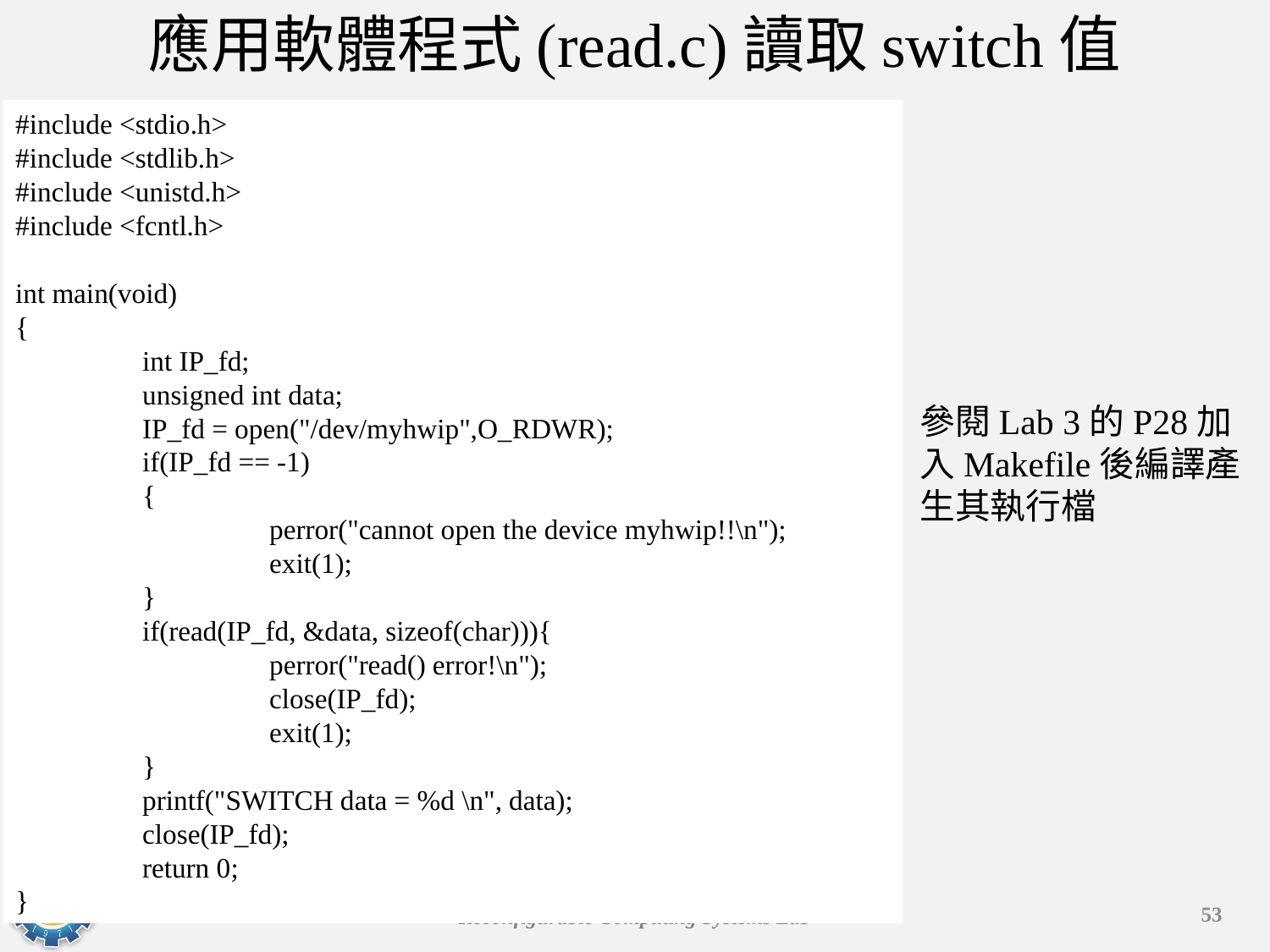

# 應用軟體程式(read.c)讀取switch值
#include <stdio.h>
#include <stdlib.h>
#include <unistd.h>
#include <fcntl.h>

int main(void)
{
	int IP_fd;
	unsigned int data;
	IP_fd = open("/dev/myhwip",O_RDWR);
	if(IP_fd == -1)
	{
		perror("cannot open the device myhwip!!\n");
		exit(1);
	}
	if(read(IP_fd, &data, sizeof(char))){
		perror("read() error!\n");
		close(IP_fd);
		exit(1);
	}
	printf("SWITCH data = %d \n", data);
	close(IP_fd);
	return 0;
}
參閱Lab 3的P28加入Makefile後編譯產生其執行檔
53